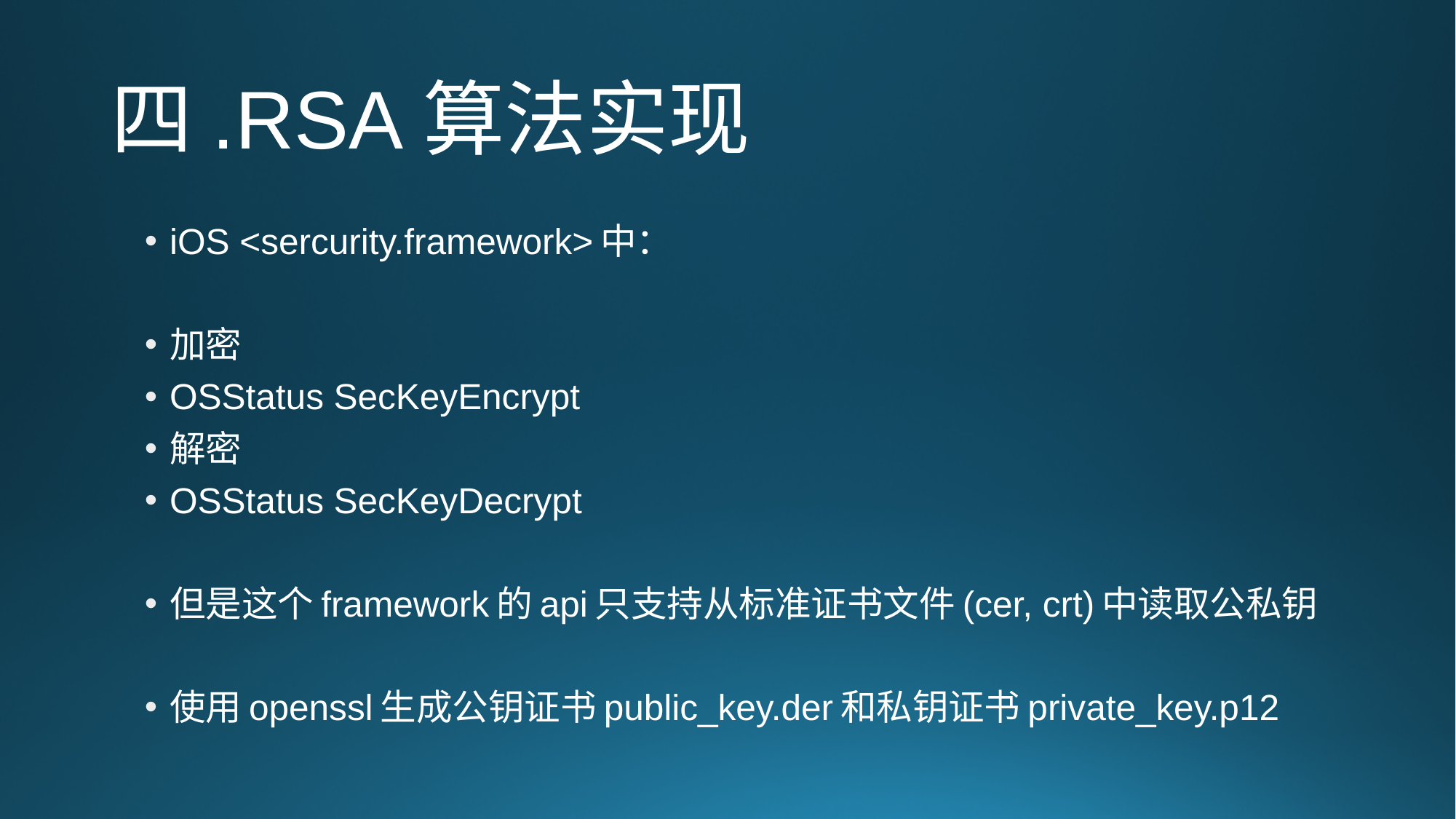

# 四.RSA算法实现
iOS <sercurity.framework>中：

加密
OSStatus SecKeyEncrypt
解密
OSStatus SecKeyDecrypt

但是这个framework的api只支持从标准证书文件(cer, crt)中读取公私钥

使用openssl生成公钥证书public_key.der和私钥证书private_key.p12